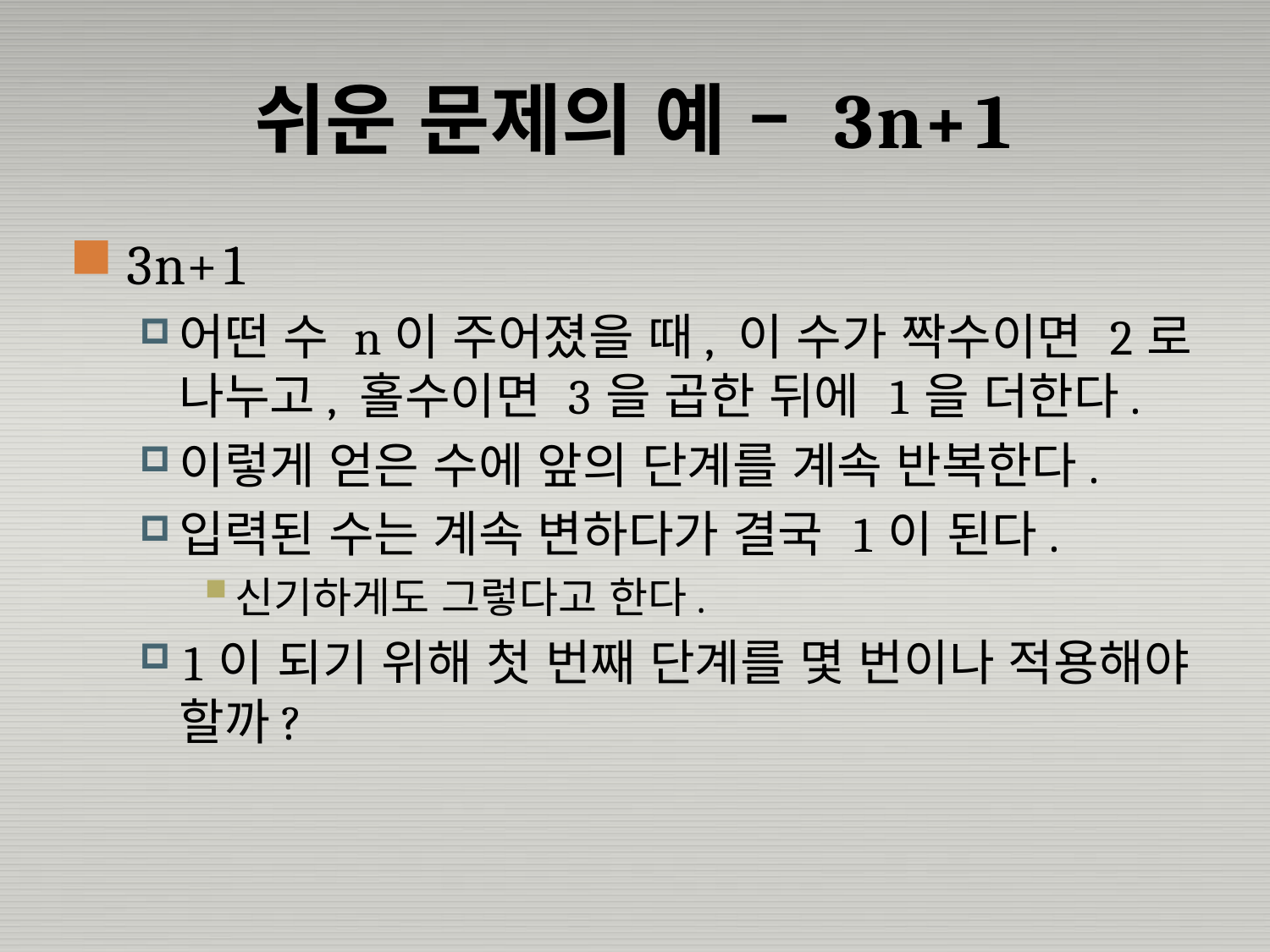

# 쉬운 문제의 예 – 3n+1
3n+1
어떤 수 n이 주어졌을 때, 이 수가 짝수이면 2로 나누고, 홀수이면 3을 곱한 뒤에 1을 더한다.
이렇게 얻은 수에 앞의 단계를 계속 반복한다.
입력된 수는 계속 변하다가 결국 1이 된다.
신기하게도 그렇다고 한다.
1이 되기 위해 첫 번째 단계를 몇 번이나 적용해야 할까?